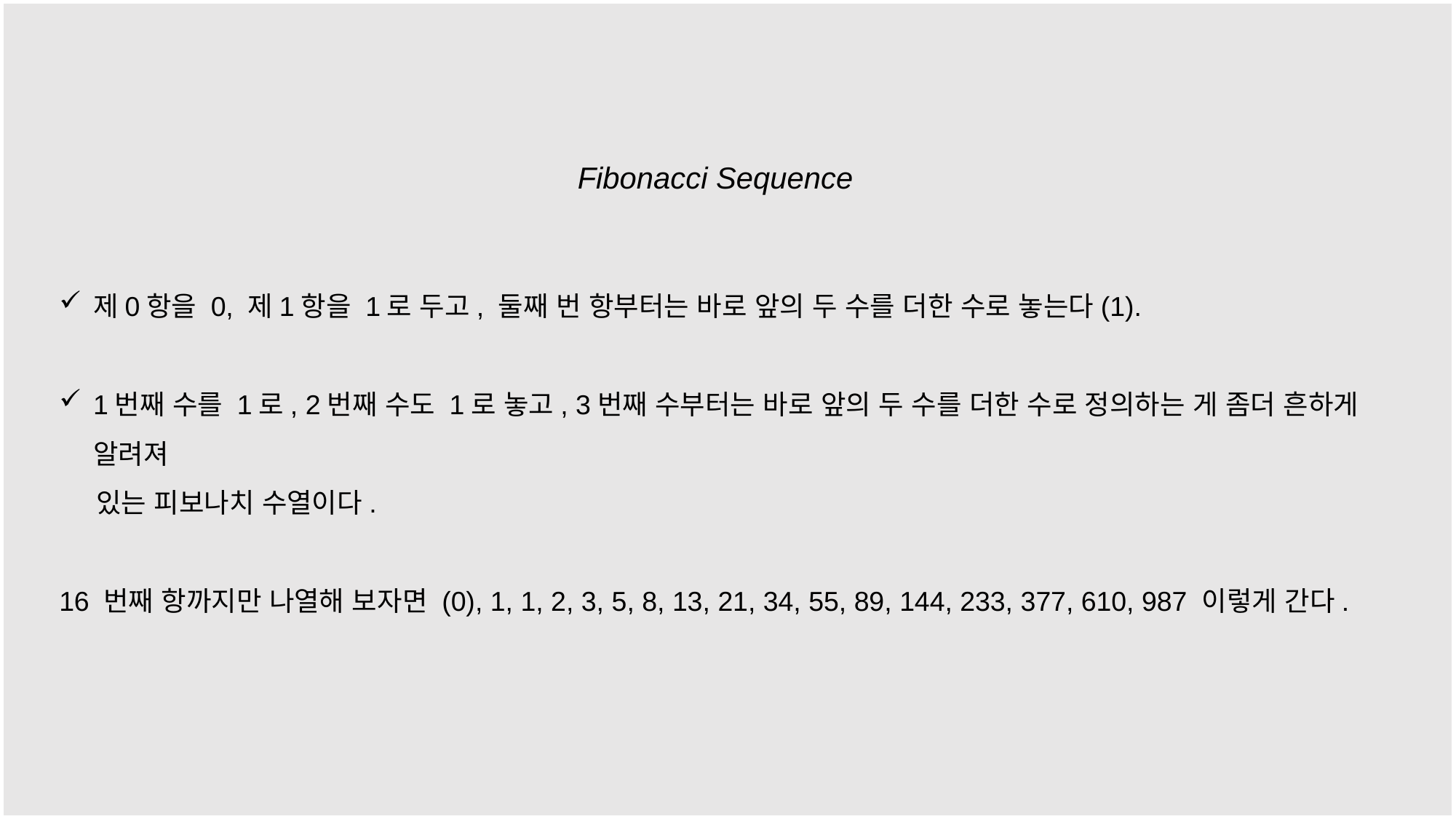

Fibonacci Sequence
제0항을 0, 제1항을 1로 두고, 둘째 번 항부터는 바로 앞의 두 수를 더한 수로 놓는다(1).

1번째 수를 1로, 2번째 수도 1로 놓고, 3번째 수부터는 바로 앞의 두 수를 더한 수로 정의하는 게 좀더 흔하게 알려져
    있는 피보나치 수열이다.

16 번째 항까지만 나열해 보자면 (0), 1, 1, 2, 3, 5, 8, 13, 21, 34, 55, 89, 144, 233, 377, 610, 987 이렇게 간다.